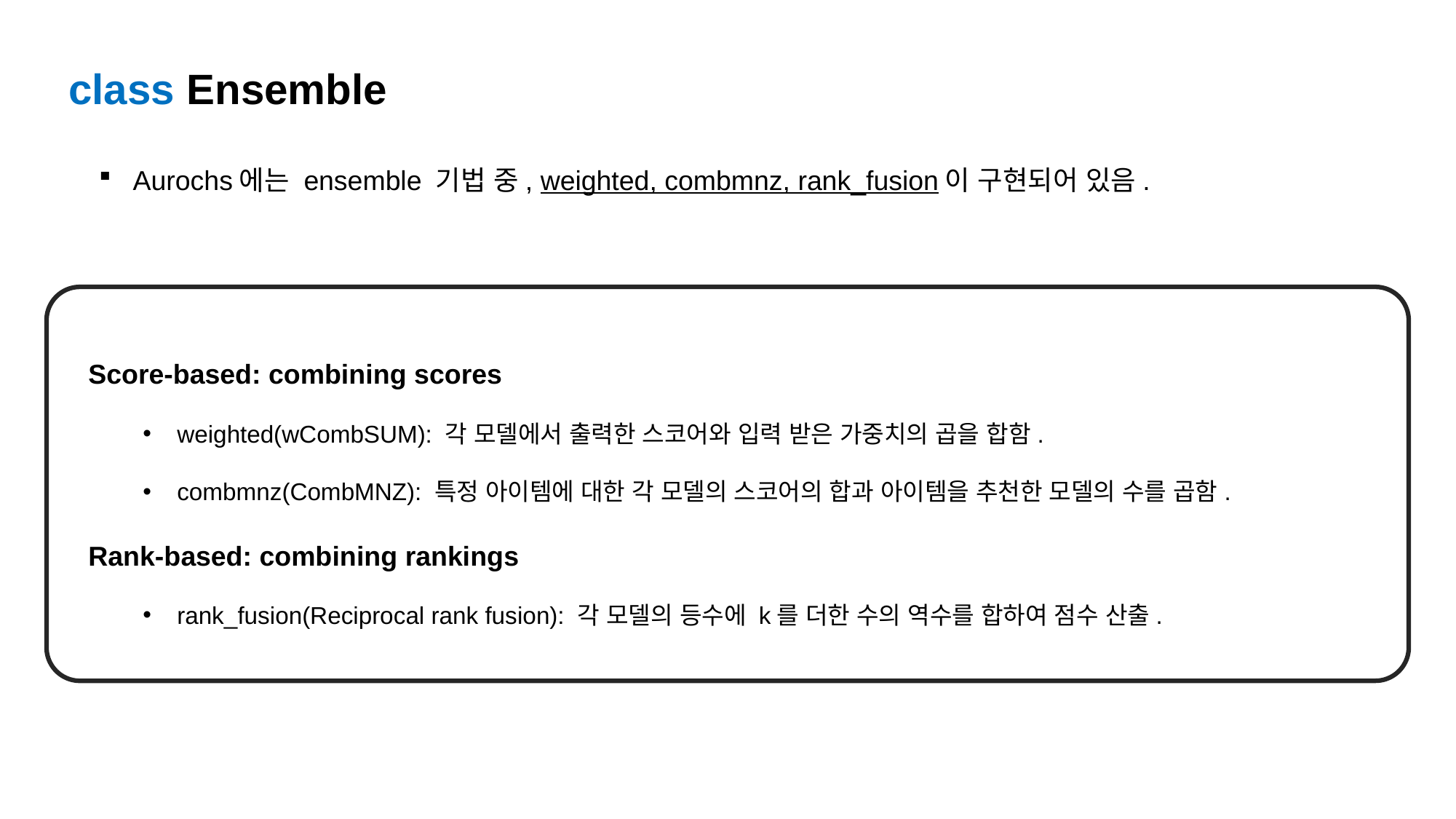

class Ensemble
Aurochs에는 ensemble 기법 중, weighted, combmnz, rank_fusion이 구현되어 있음.

Score-based: combining scores
weighted(wCombSUM): 각 모델에서 출력한 스코어와 입력 받은 가중치의 곱을 합함.
combmnz(CombMNZ): 특정 아이템에 대한 각 모델의 스코어의 합과 아이템을 추천한 모델의 수를 곱함.
Rank-based: combining rankings
rank_fusion(Reciprocal rank fusion): 각 모델의 등수에 k를 더한 수의 역수를 합하여 점수 산출.